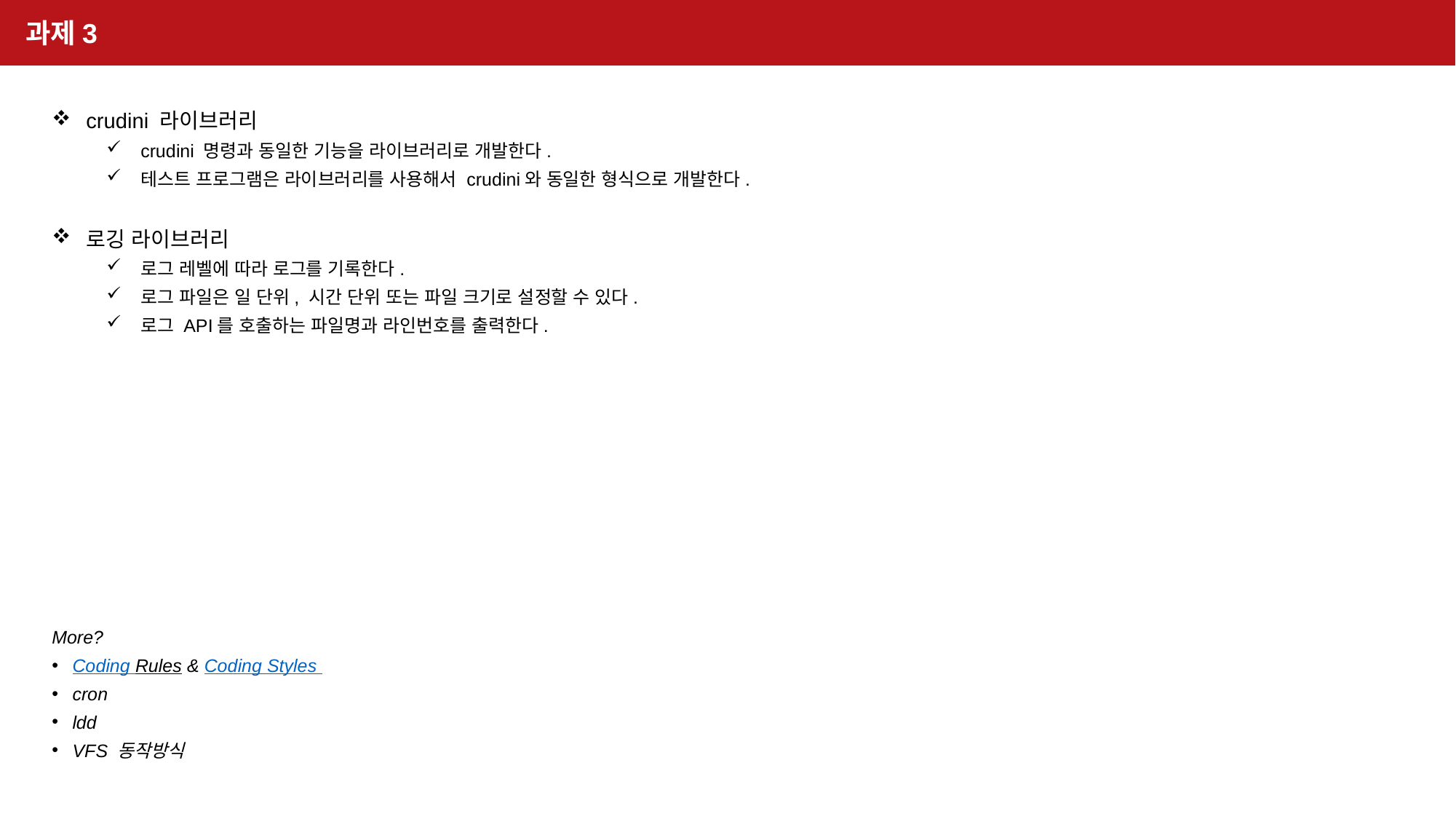

과제3
crudini 라이브러리
crudini 명령과 동일한 기능을 라이브러리로 개발한다.
테스트 프로그램은 라이브러리를 사용해서 crudini와 동일한 형식으로 개발한다.

로깅 라이브러리
로그 레벨에 따라 로그를 기록한다.
로그 파일은 일 단위, 시간 단위 또는 파일 크기로 설정할 수 있다.
로그 API를 호출하는 파일명과 라인번호를 출력한다.

More?
Coding Rules & Coding Styles
cron
ldd
VFS 동작방식